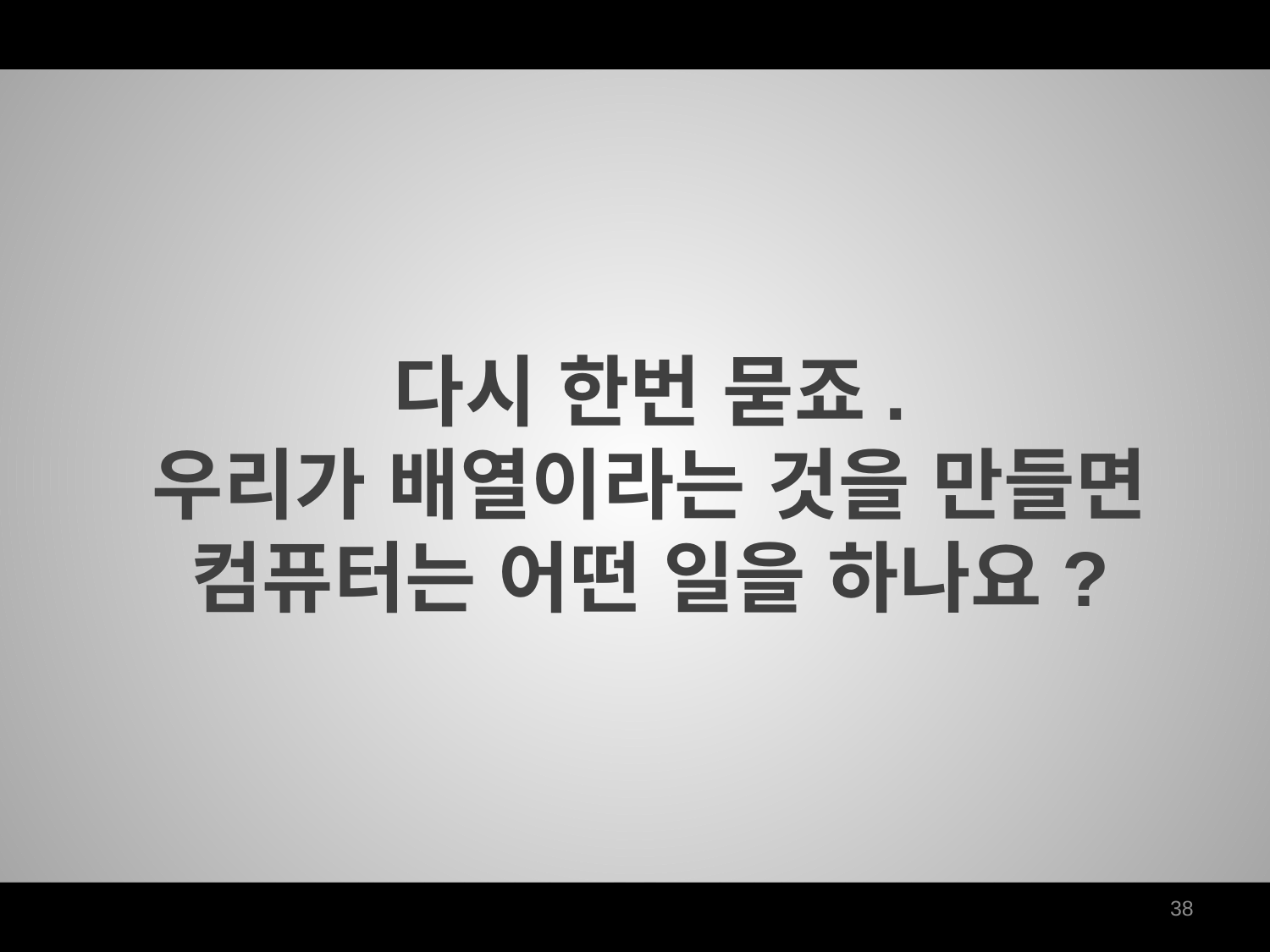

다시 한번 묻죠.
우리가 배열이라는 것을 만들면
컴퓨터는 어떤 일을 하나요?
38